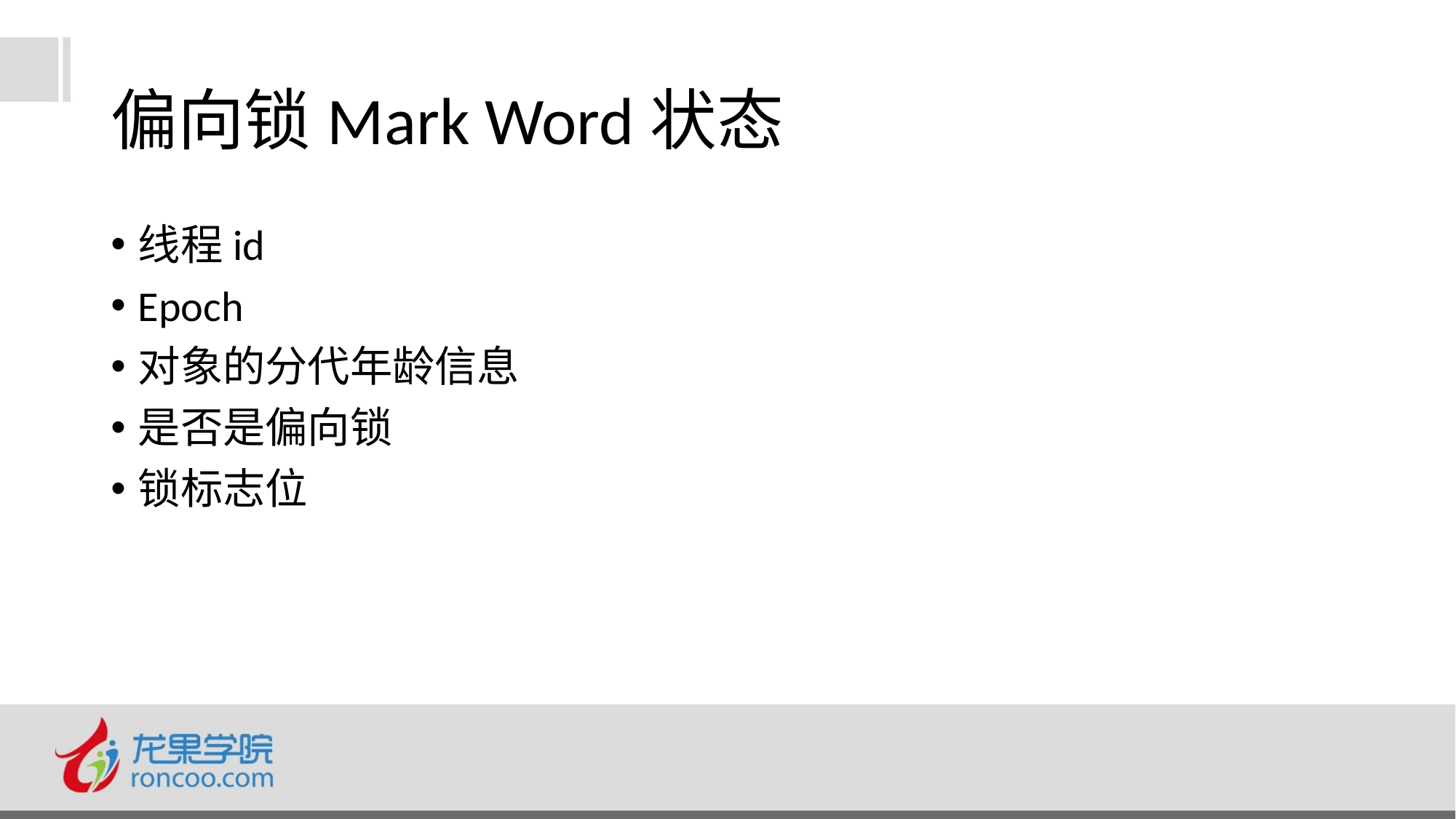

# 偏向锁Mark Word状态
线程id
Epoch
对象的分代年龄信息
是否是偏向锁
锁标志位